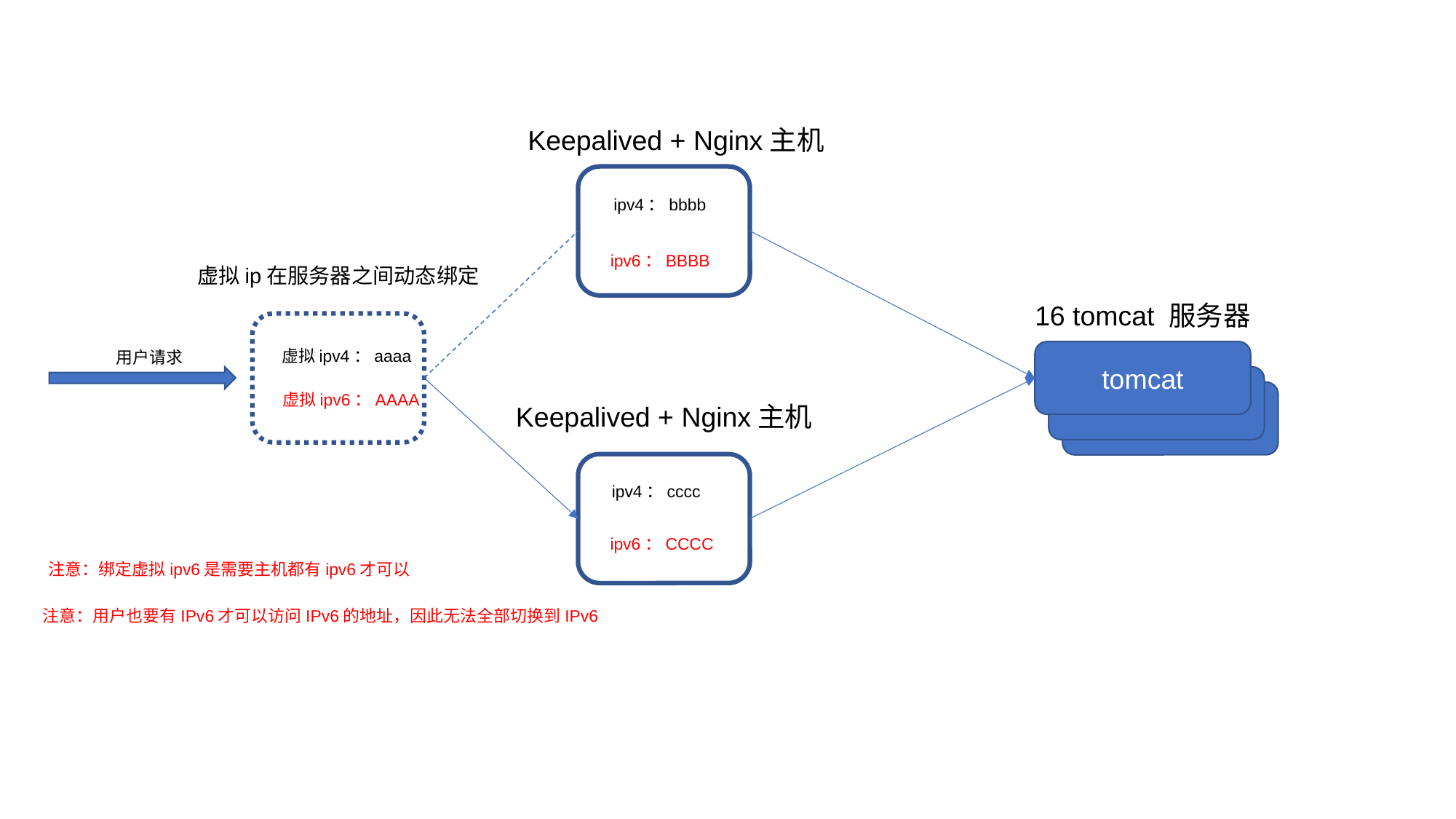

Keepalived + Nginx主机

ipv4：bbbb
ipv6：BBBB
虚拟ip在服务器之间动态绑定
16 tomcat 服务器

虚拟ipv4：aaaa
用户请求
tomcat
tomcat

tomcat
虚拟ipv6：AAAA
Keepalived + Nginx主机

ipv4：cccc
ipv6：CCCC
注意：绑定虚拟ipv6是需要主机都有ipv6才可以
注意：用户也要有IPv6才可以访问IPv6的地址，因此无法全部切换到IPv6